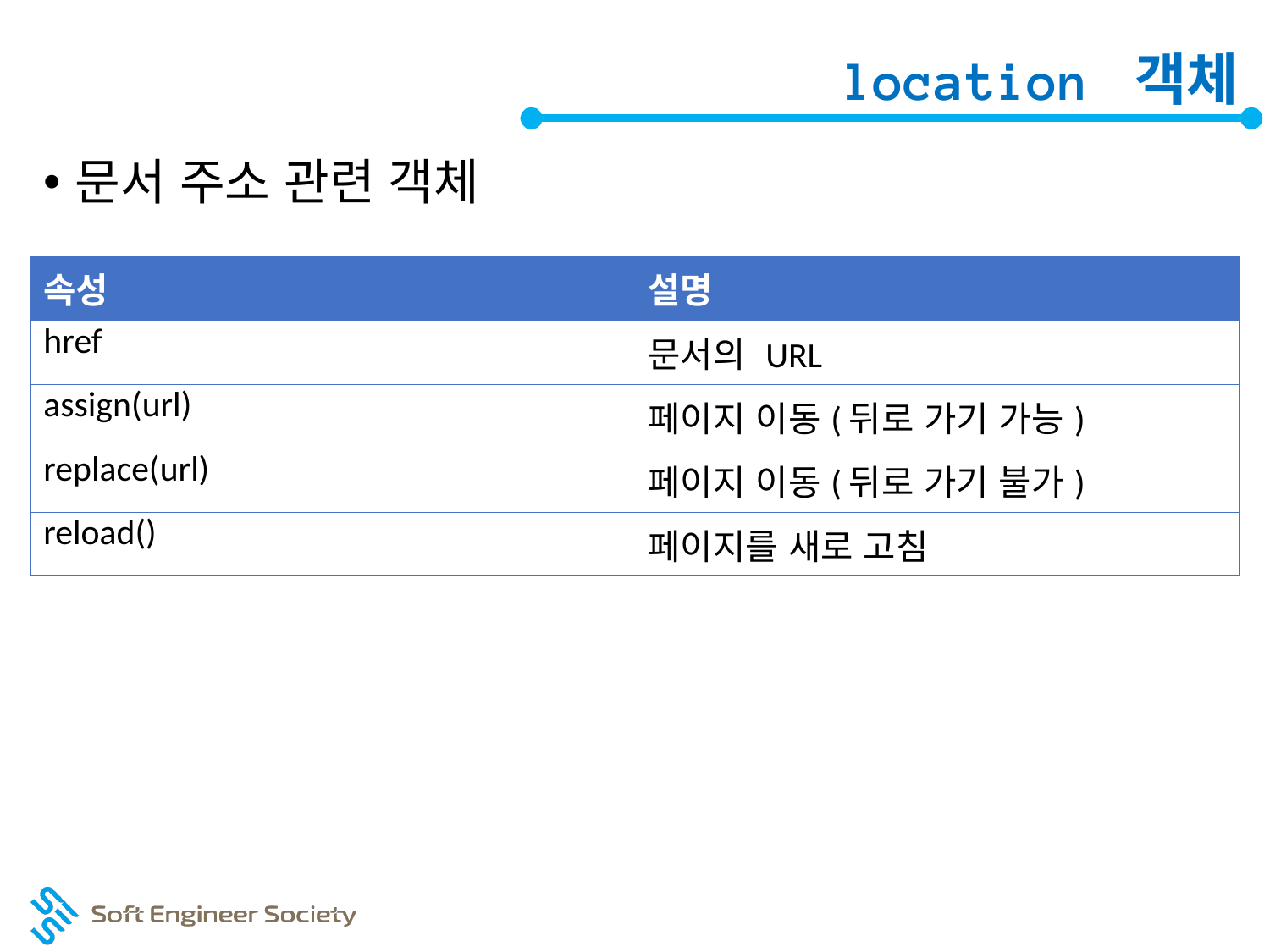

# location 객체
문서 주소 관련 객체
| 속성 | 설명 |
| --- | --- |
| href | 문서의 URL |
| assign(url) | 페이지 이동(뒤로 가기 가능) |
| replace(url) | 페이지 이동(뒤로 가기 불가) |
| reload() | 페이지를 새로 고침 |